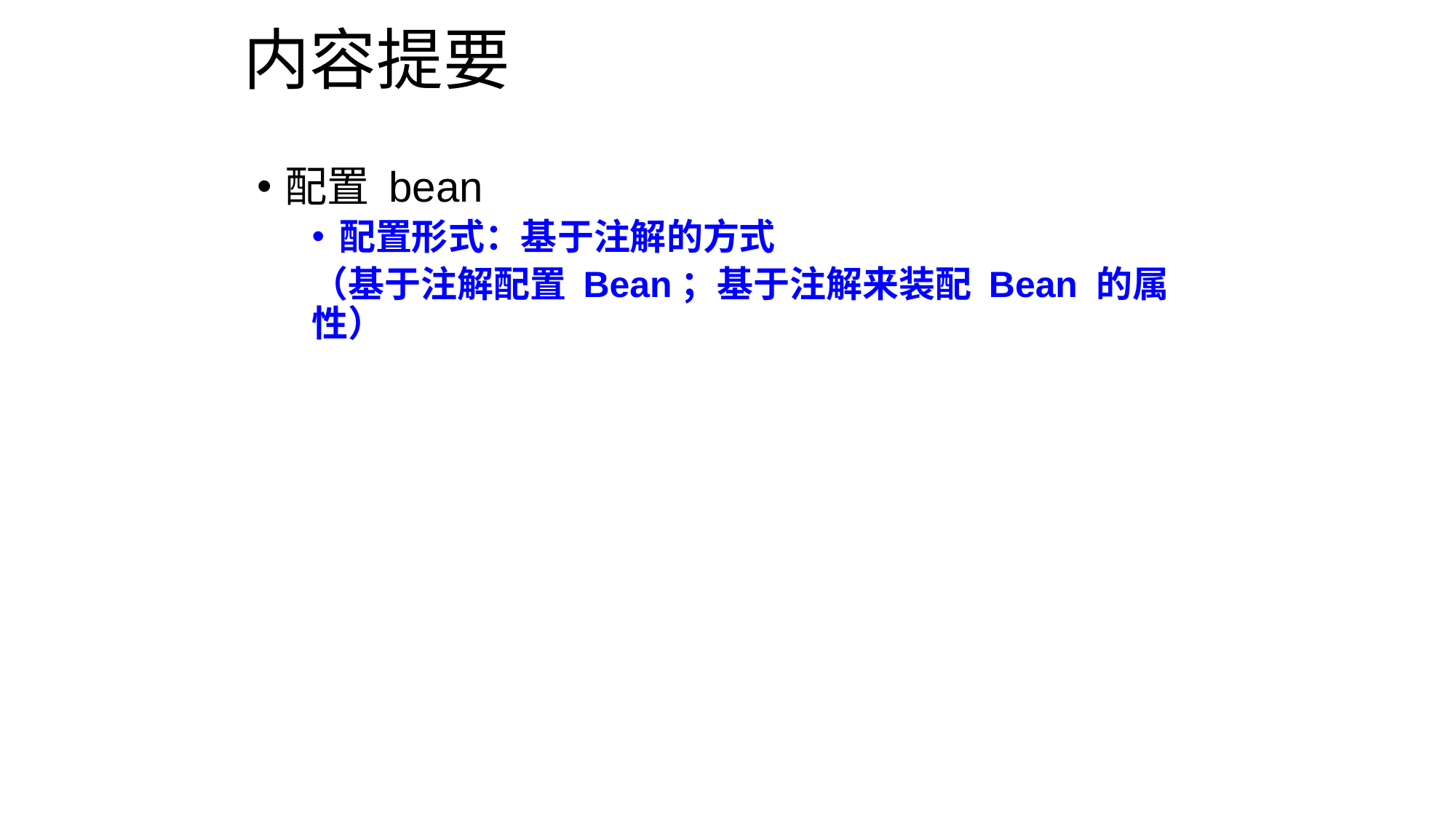

# 内容提要
配置 bean
配置形式：基于注解的方式
（基于注解配置 Bean；基于注解来装配 Bean 的属性）